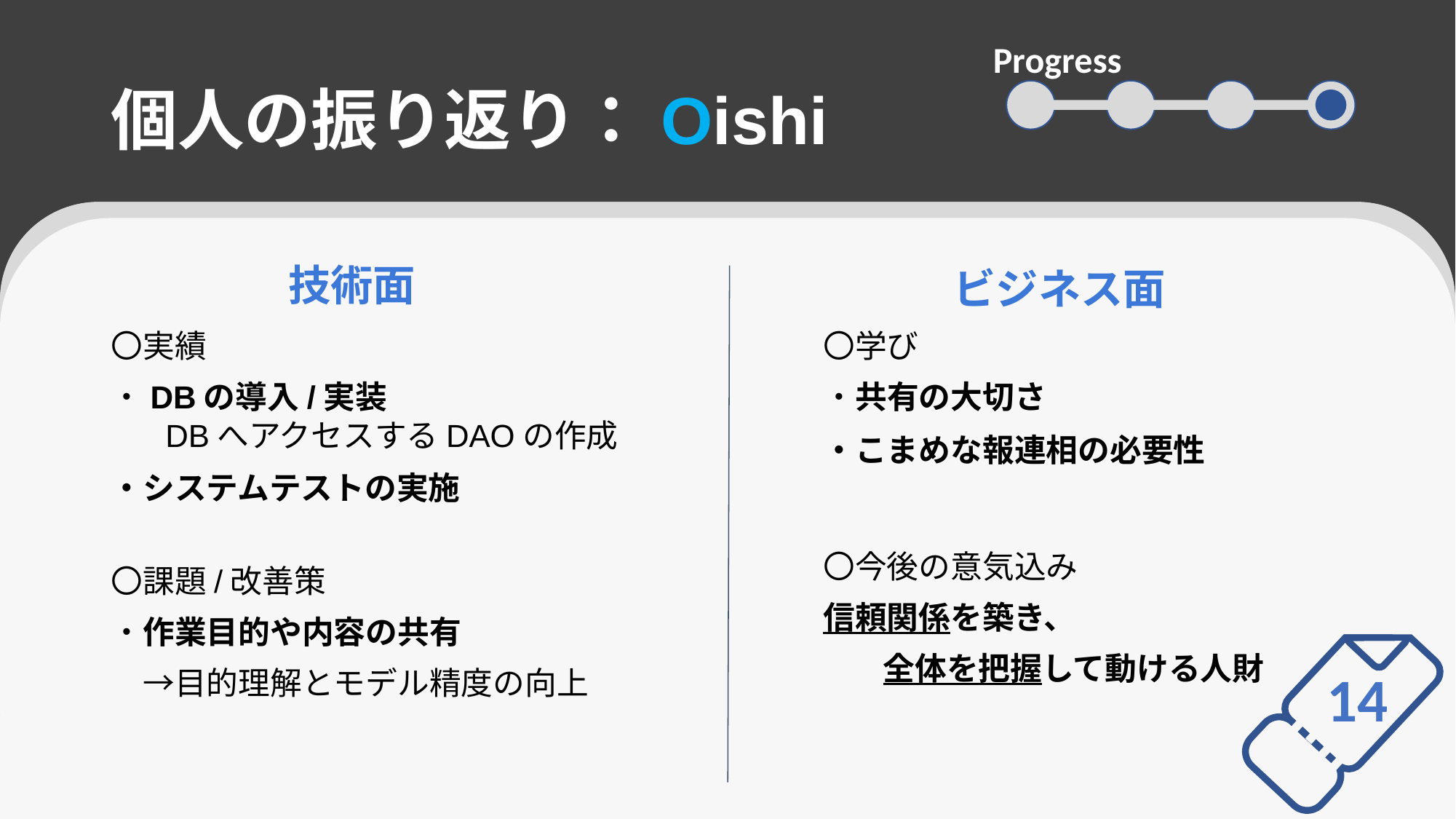

Progress
# 個人の振り返り：Oishi

技術面

ビジネス面

〇実績

・DBの導入/実装
DBへアクセスするDAOの作成

・システムテストの実施

〇課題/改善策

・作業目的や内容の共有

　→目的理解とモデル精度の向上
〇学び

・共有の大切さ

・こまめな報連相の必要性

〇今後の意気込み

信頼関係を築き、

全体を把握して動ける人財

3
14